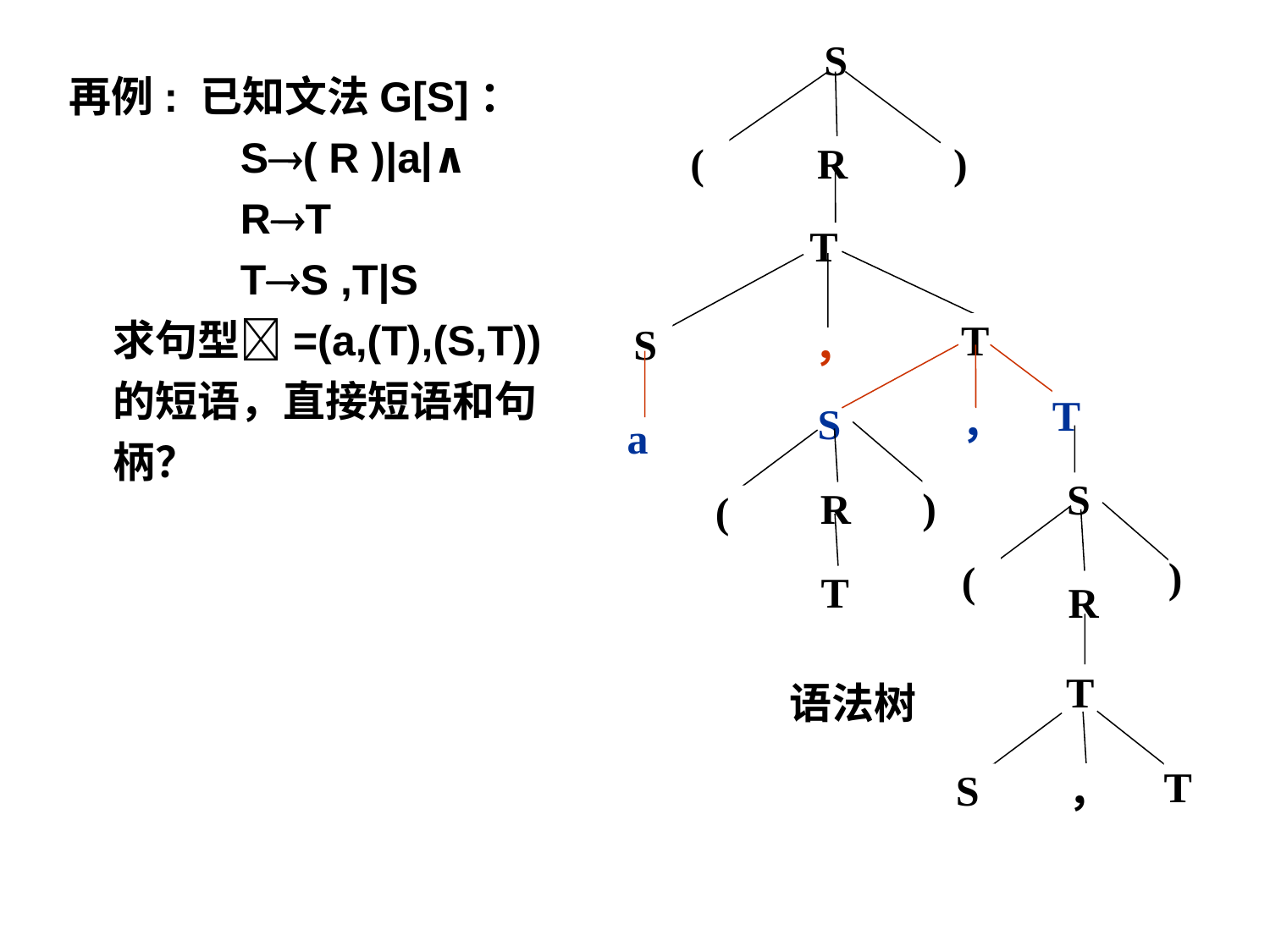

S

(
R
)

T

T
S
，

T
，
S
a

S
)
R
(

)
(
T
R

T

T
，
S
语法树
再例: 已知文法G[S]：
		S→( R )|a|∧
		R→T
		T→S ,T|S
	求句型α=(a,(T),(S,T))的短语，直接短语和句柄？